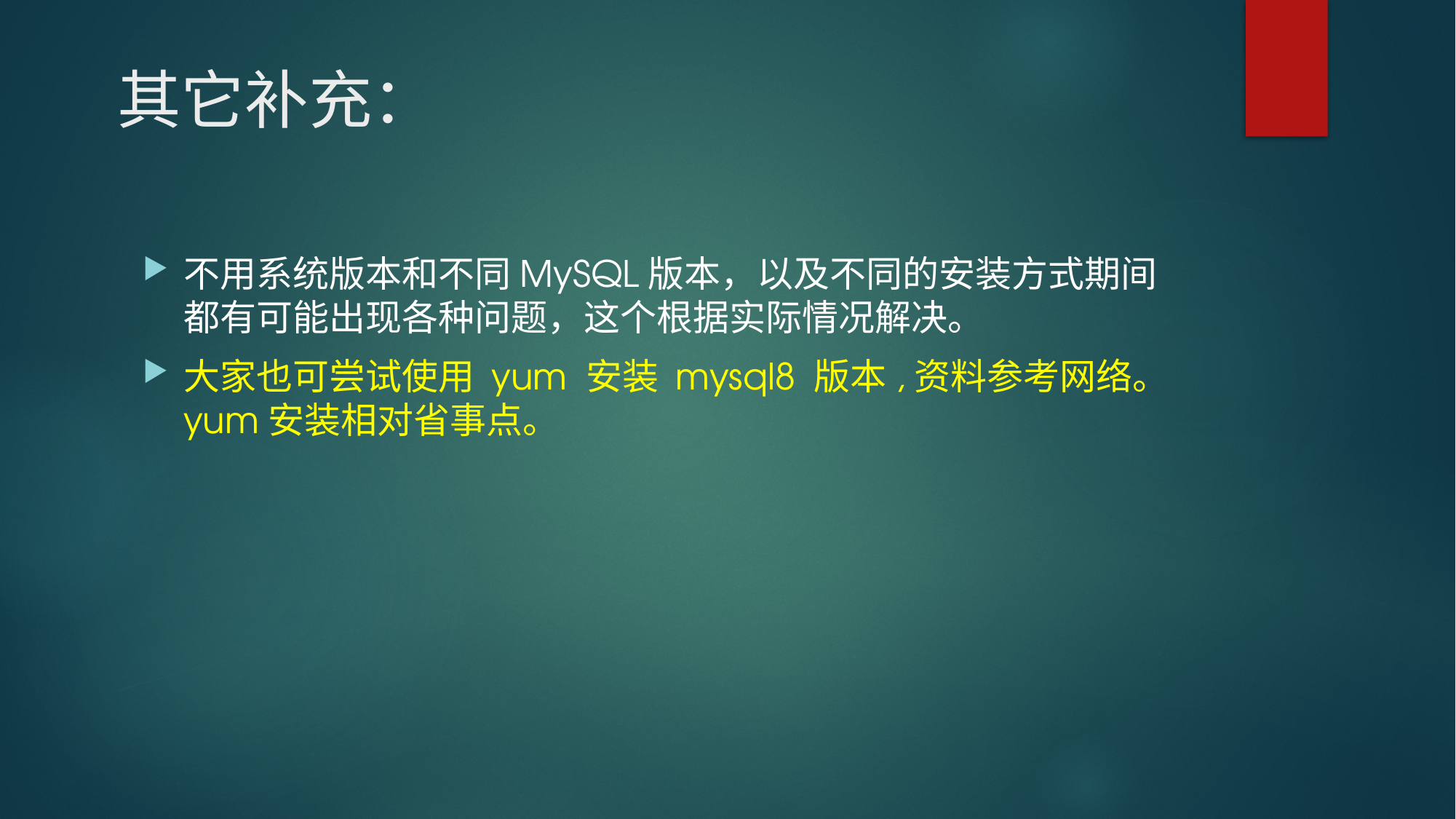

# 其它补充：
不用系统版本和不同MySQL版本，以及不同的安装方式期间都有可能出现各种问题，这个根据实际情况解决。
大家也可尝试使用 yum 安装 mysql8 版本,资料参考网络。yum安装相对省事点。